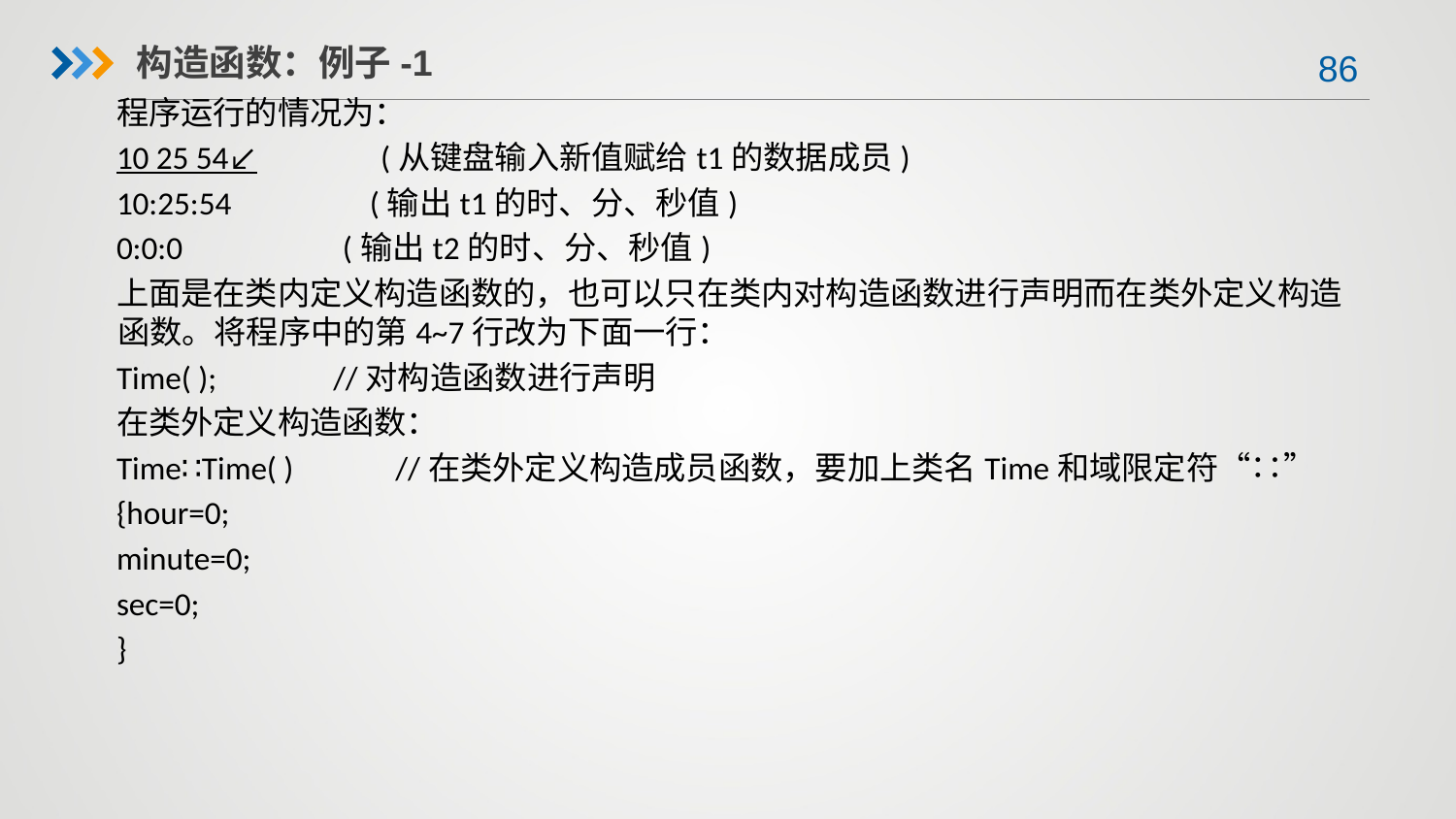

构造函数：例子-1
程序运行的情况为：
10 25 54↙                 (从键盘输入新值赋给t1的数据成员)
10:25:54                   (输出t1的时、分、秒值)
0:0:0                      (输出t2的时、分、秒值)
上面是在类内定义构造函数的，也可以只在类内对构造函数进行声明而在类外定义构造函数。将程序中的第4~7行改为下面一行：
Time( );                //对构造函数进行声明
在类外定义构造函数：
Time∷Time( )              //在类外定义构造成员函数，要加上类名Time和域限定符“∷”
{hour=0;
minute=0;
sec=0;
}